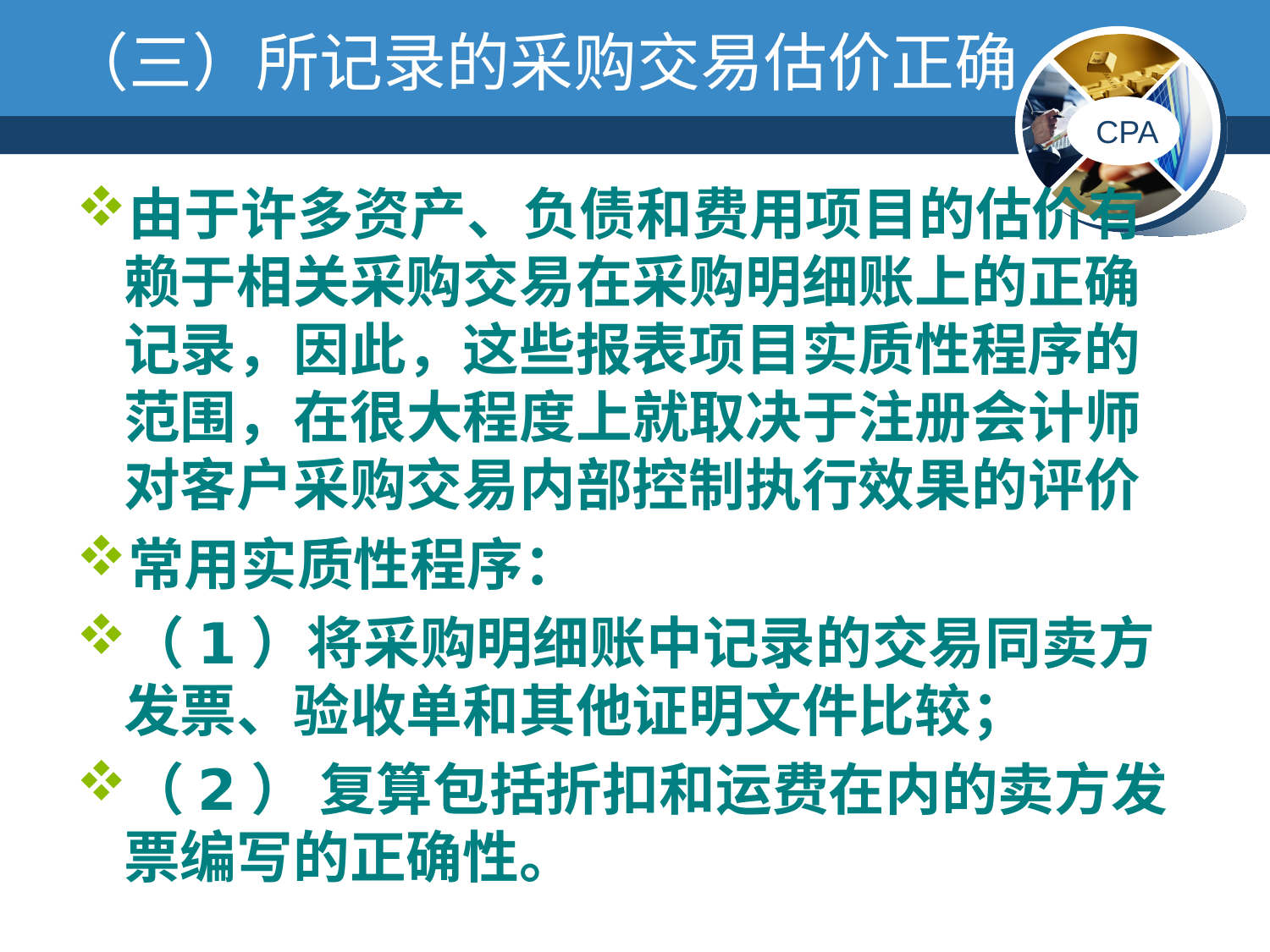

# （三）所记录的采购交易估价正确
由于许多资产、负债和费用项目的估价有赖于相关采购交易在采购明细账上的正确记录，因此，这些报表项目实质性程序的范围，在很大程度上就取决于注册会计师对客户采购交易内部控制执行效果的评价
常用实质性程序：
（1）将采购明细账中记录的交易同卖方发票、验收单和其他证明文件比较；
（2） 复算包括折扣和运费在内的卖方发票编写的正确性。